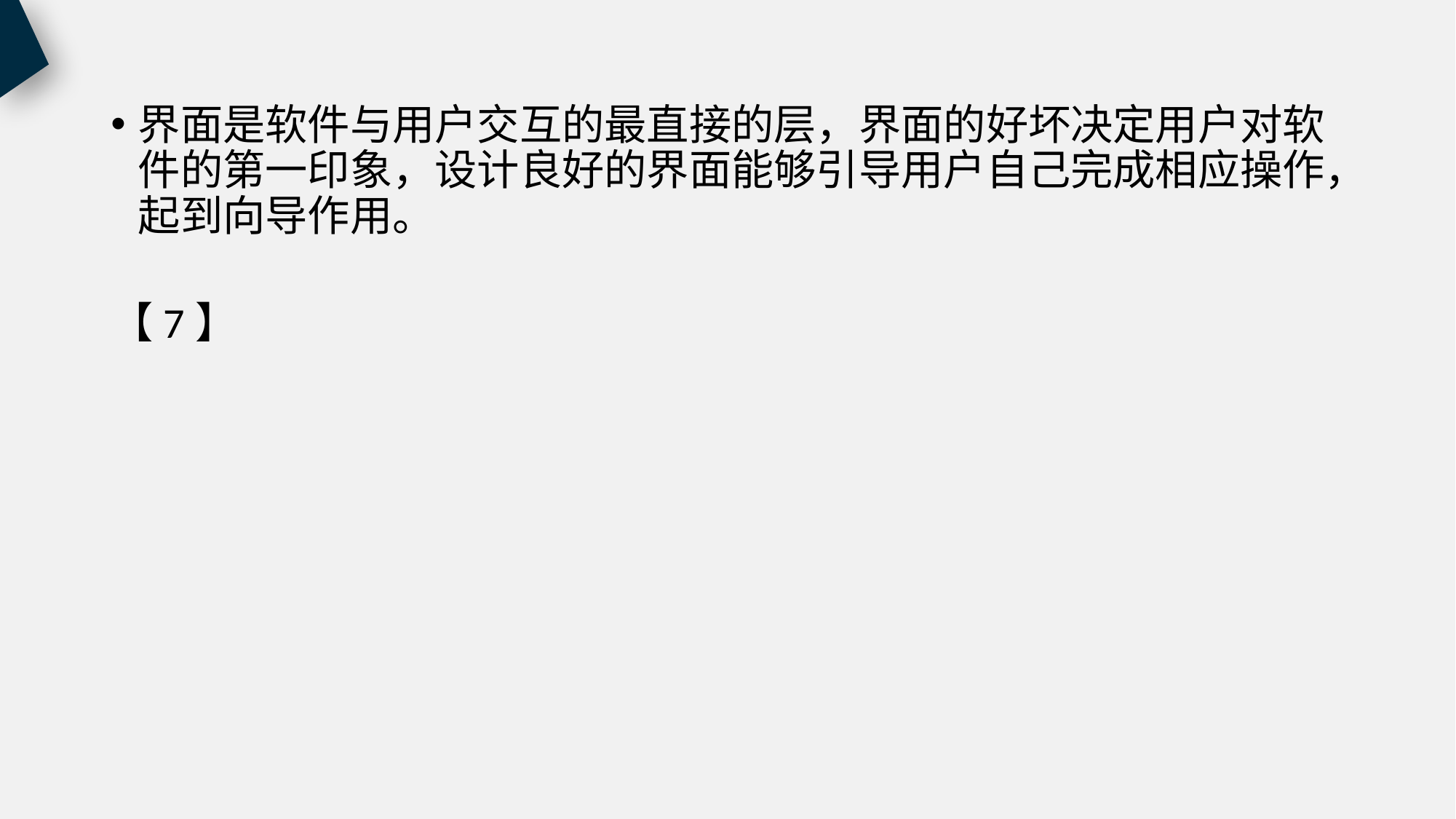

界面是软件与用户交互的最直接的层，界面的好坏决定用户对软件的第一印象，设计良好的界面能够引导用户自己完成相应操作，起到向导作用。
										     【7】